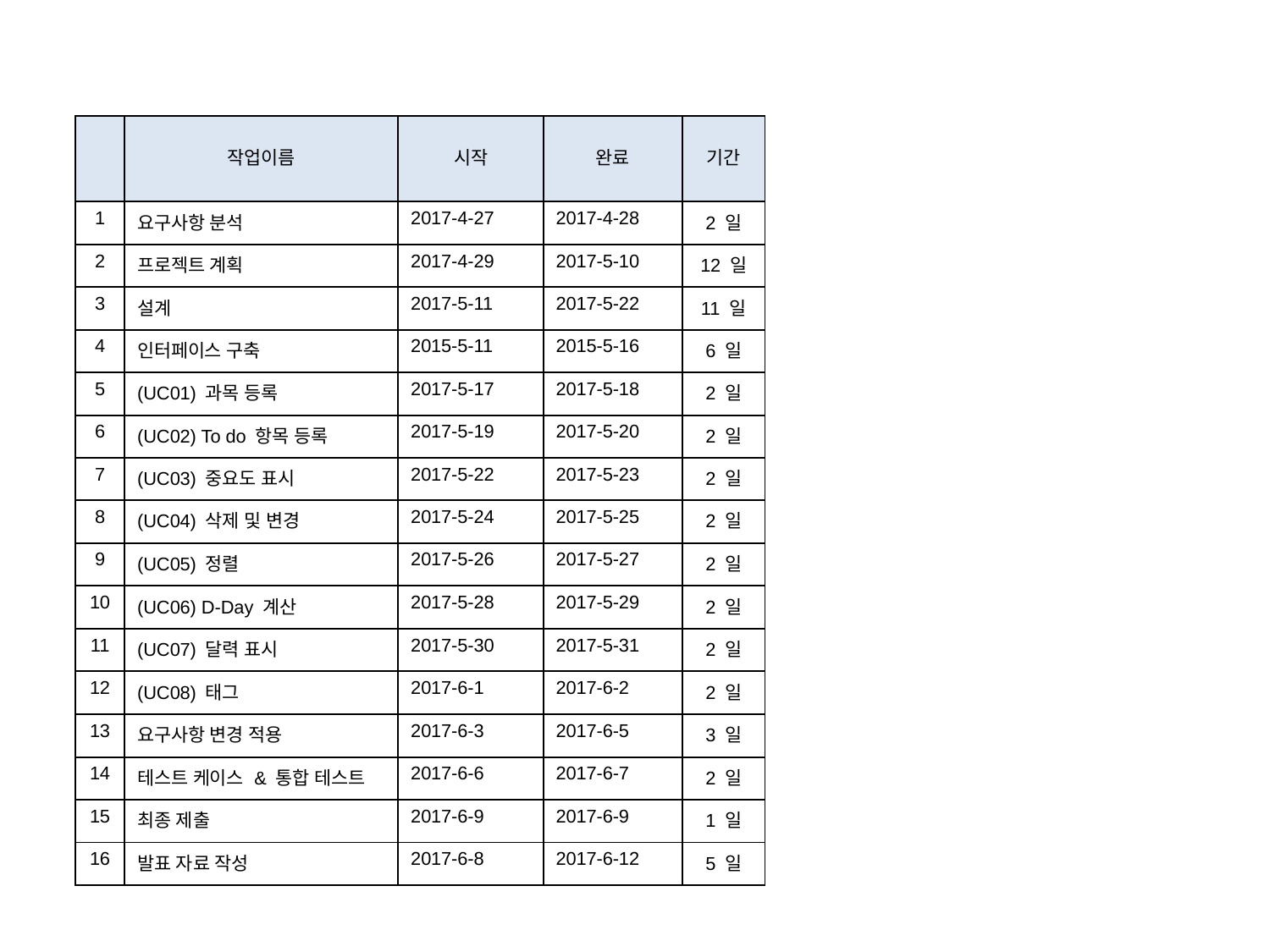

|  | 작업이름 | 시작 | 완료 | 기간 |
| --- | --- | --- | --- | --- |
| 1 | 요구사항 분석 | 2017-4-27 | 2017-4-28 | 2 일 |
| 2 | 프로젝트 계획 | 2017-4-29 | 2017-5-10 | 12 일 |
| 3 | 설계 | 2017-5-11 | 2017-5-22 | 11 일 |
| 4 | 인터페이스 구축 | 2015-5-11 | 2015-5-16 | 6 일 |
| 5 | (UC01) 과목 등록 | 2017-5-17 | 2017-5-18 | 2 일 |
| 6 | (UC02) To do 항목 등록 | 2017-5-19 | 2017-5-20 | 2 일 |
| 7 | (UC03) 중요도 표시 | 2017-5-22 | 2017-5-23 | 2 일 |
| 8 | (UC04) 삭제 및 변경 | 2017-5-24 | 2017-5-25 | 2 일 |
| 9 | (UC05) 정렬 | 2017-5-26 | 2017-5-27 | 2 일 |
| 10 | (UC06) D-Day 계산 | 2017-5-28 | 2017-5-29 | 2 일 |
| 11 | (UC07) 달력 표시 | 2017-5-30 | 2017-5-31 | 2 일 |
| 12 | (UC08) 태그 | 2017-6-1 | 2017-6-2 | 2 일 |
| 13 | 요구사항 변경 적용 | 2017-6-3 | 2017-6-5 | 3 일 |
| 14 | 테스트 케이스 & 통합 테스트 | 2017-6-6 | 2017-6-7 | 2 일 |
| 15 | 최종 제출 | 2017-6-9 | 2017-6-9 | 1 일 |
| 16 | 발표 자료 작성 | 2017-6-8 | 2017-6-12 | 5 일 |